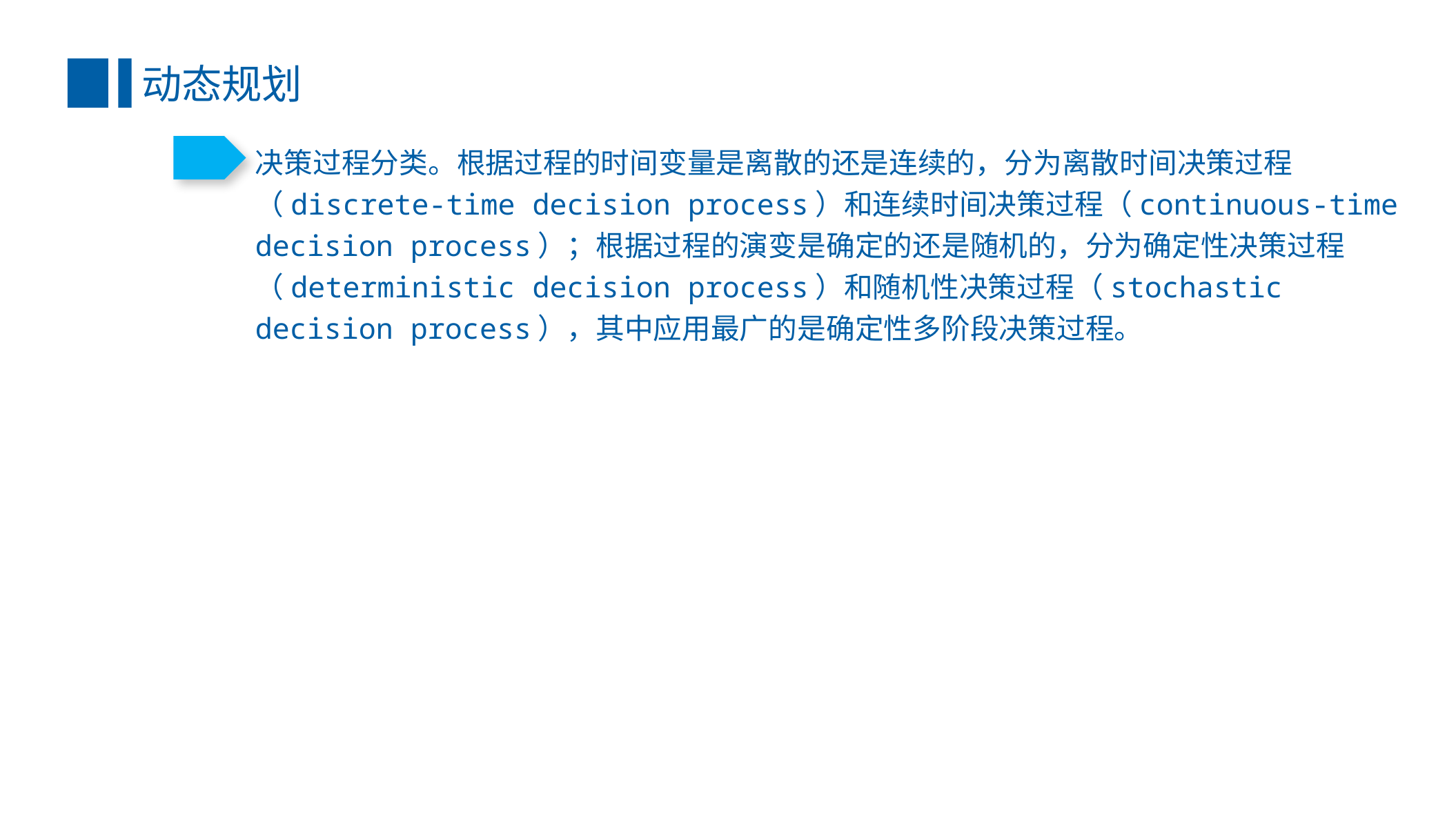

动态规划

决策过程分类。根据过程的时间变量是离散的还是连续的，分为离散时间决策过程（discrete-time decision process）和连续时间决策过程（continuous-time decision process）；根据过程的演变是确定的还是随机的，分为确定性决策过程（deterministic decision process）和随机性决策过程（stochastic decision process），其中应用最广的是确定性多阶段决策过程。